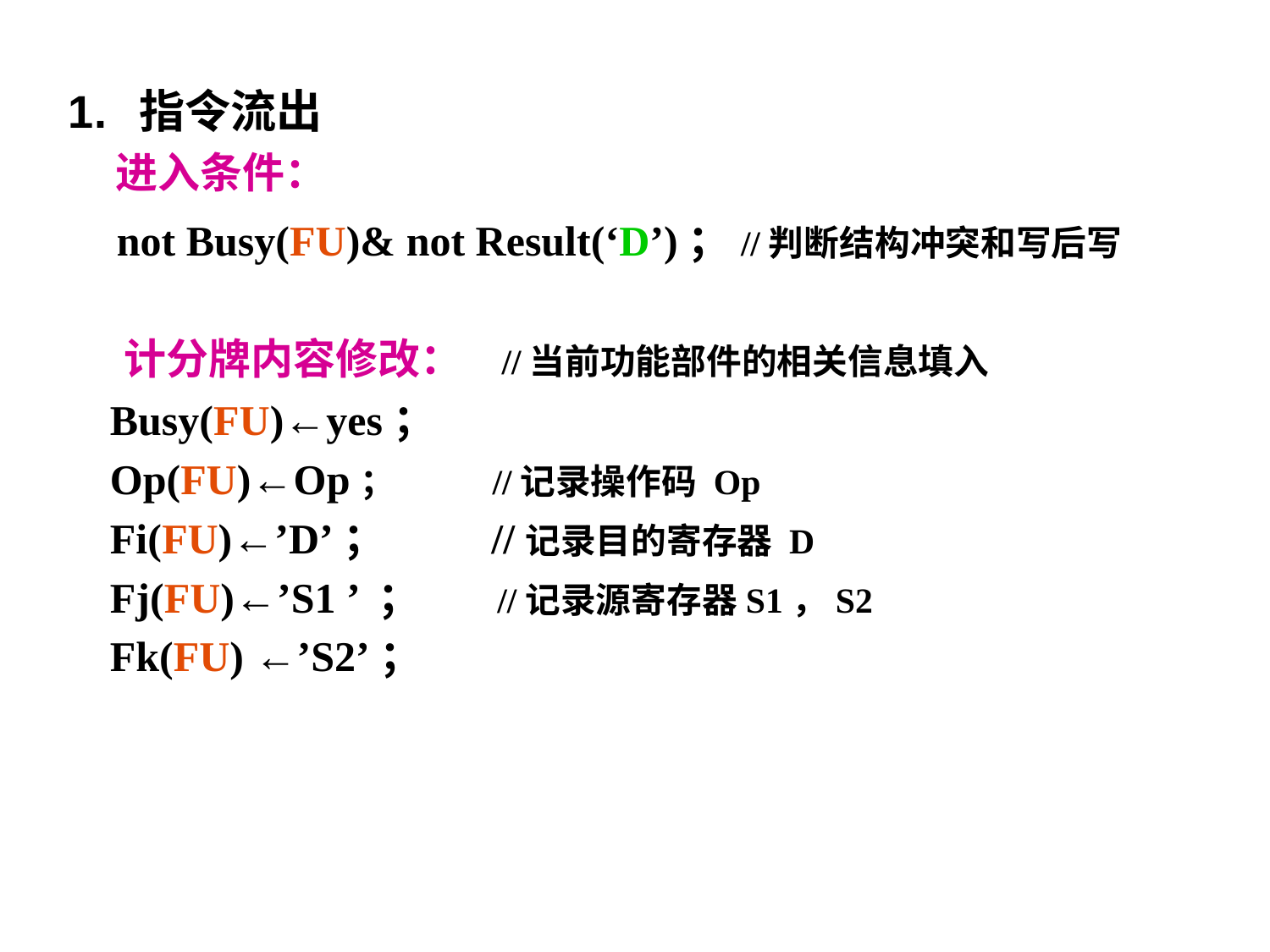

指令流出
    进入条件：
    not Busy(FU)& not Result(‘D’)；//判断结构冲突和写后写

    计分牌内容修改：   //当前功能部件的相关信息填入
    Busy(FU)←yes；
    Op(FU)←Op；           //记录操作码 Op
    Fi(FU)←’D’；          //记录目的寄存器 D
    Fj(FU)←’S1 ’ ；       //记录源寄存器S1，S2
    Fk(FU) ←’S2’；